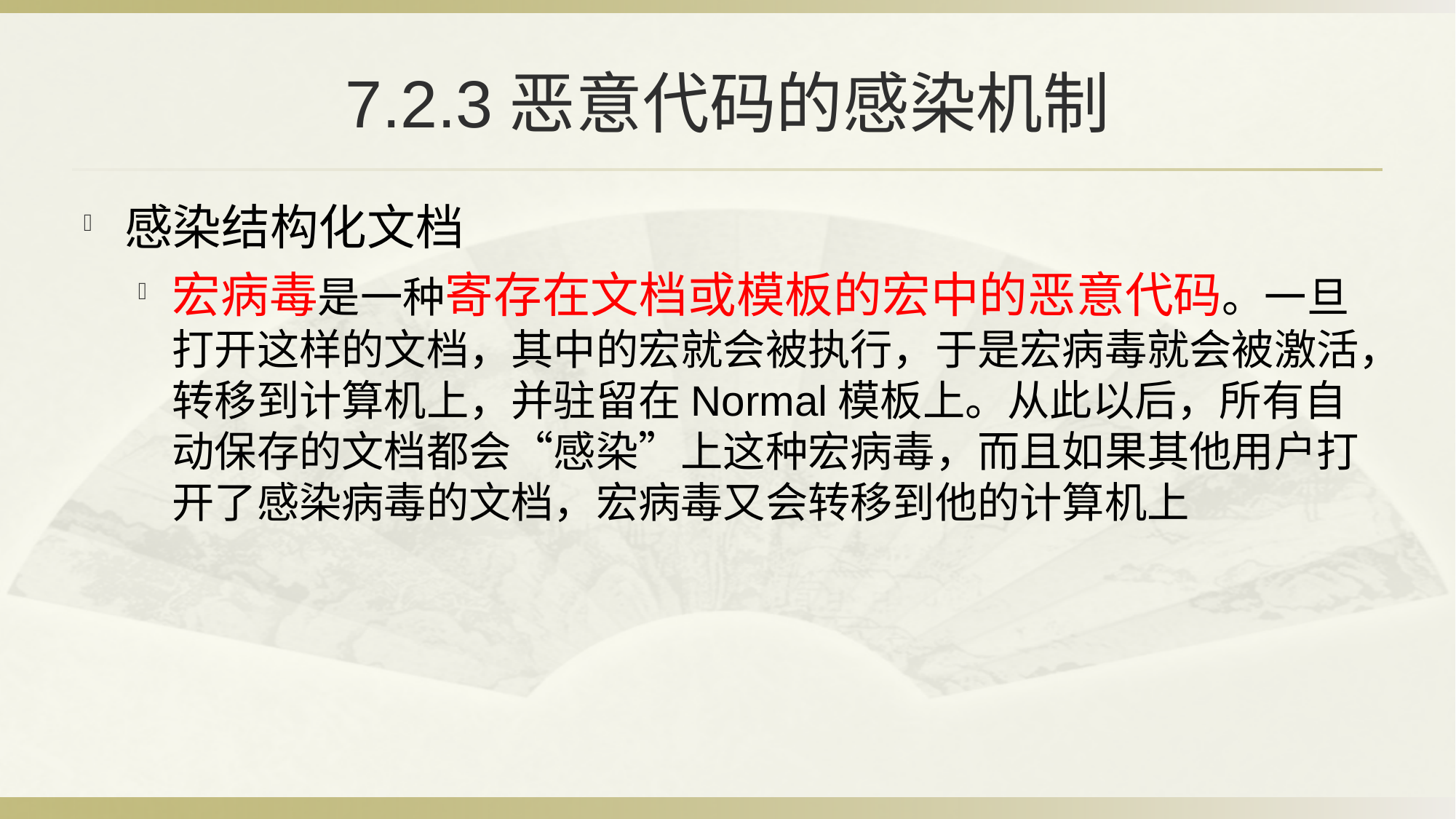

# 7.2.3恶意代码的感染机制
感染结构化文档
宏病毒是一种寄存在文档或模板的宏中的恶意代码。一旦打开这样的文档，其中的宏就会被执行，于是宏病毒就会被激活，转移到计算机上，并驻留在Normal模板上。从此以后，所有自动保存的文档都会“感染”上这种宏病毒，而且如果其他用户打开了感染病毒的文档，宏病毒又会转移到他的计算机上